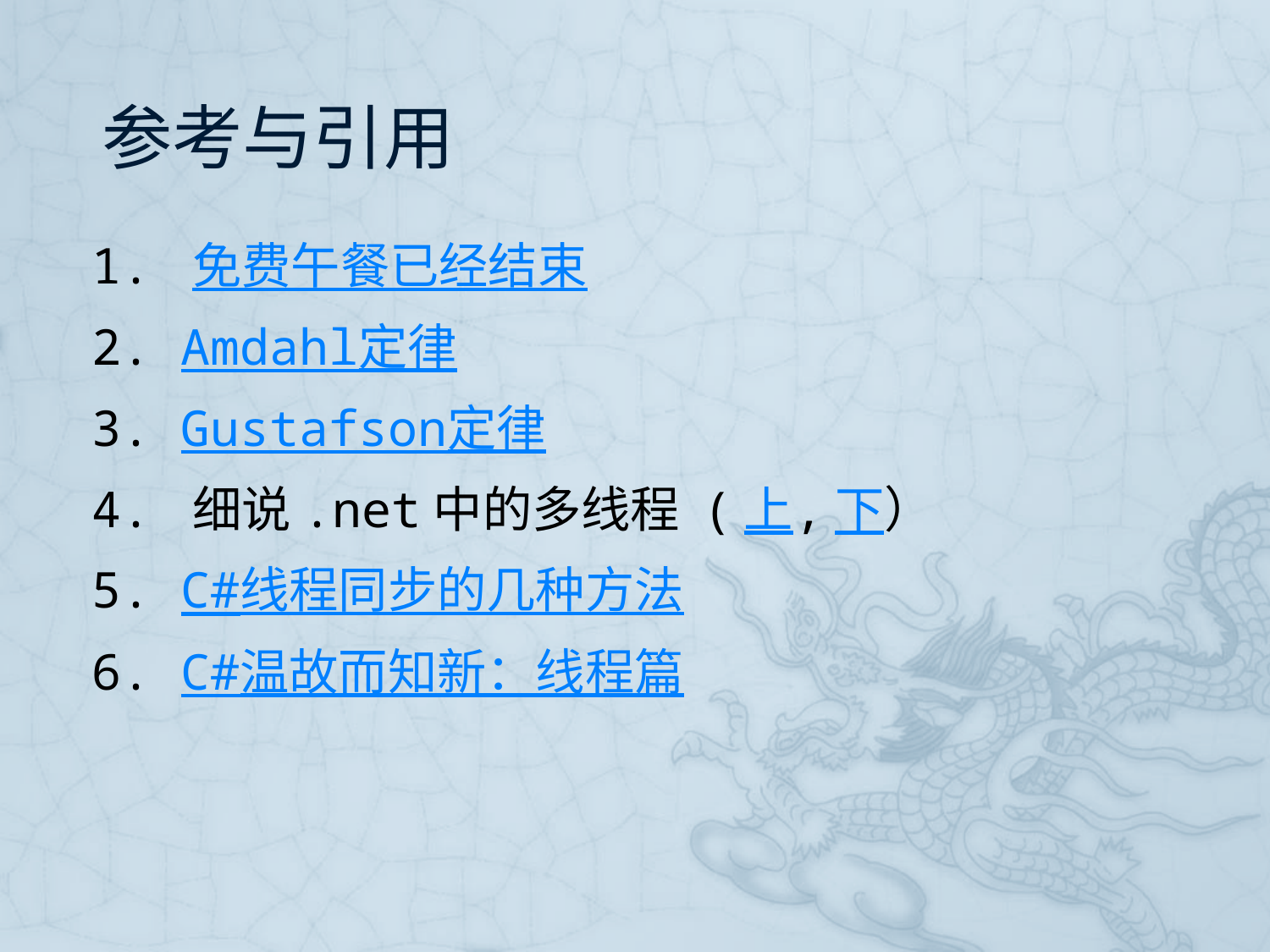

# 参考与引用
1. 免费午餐已经结束
2. Amdahl定律
3. Gustafson定律
4. 细说.net中的多线程 (上,下）
5. C#线程同步的几种方法
6. C#温故而知新：线程篇